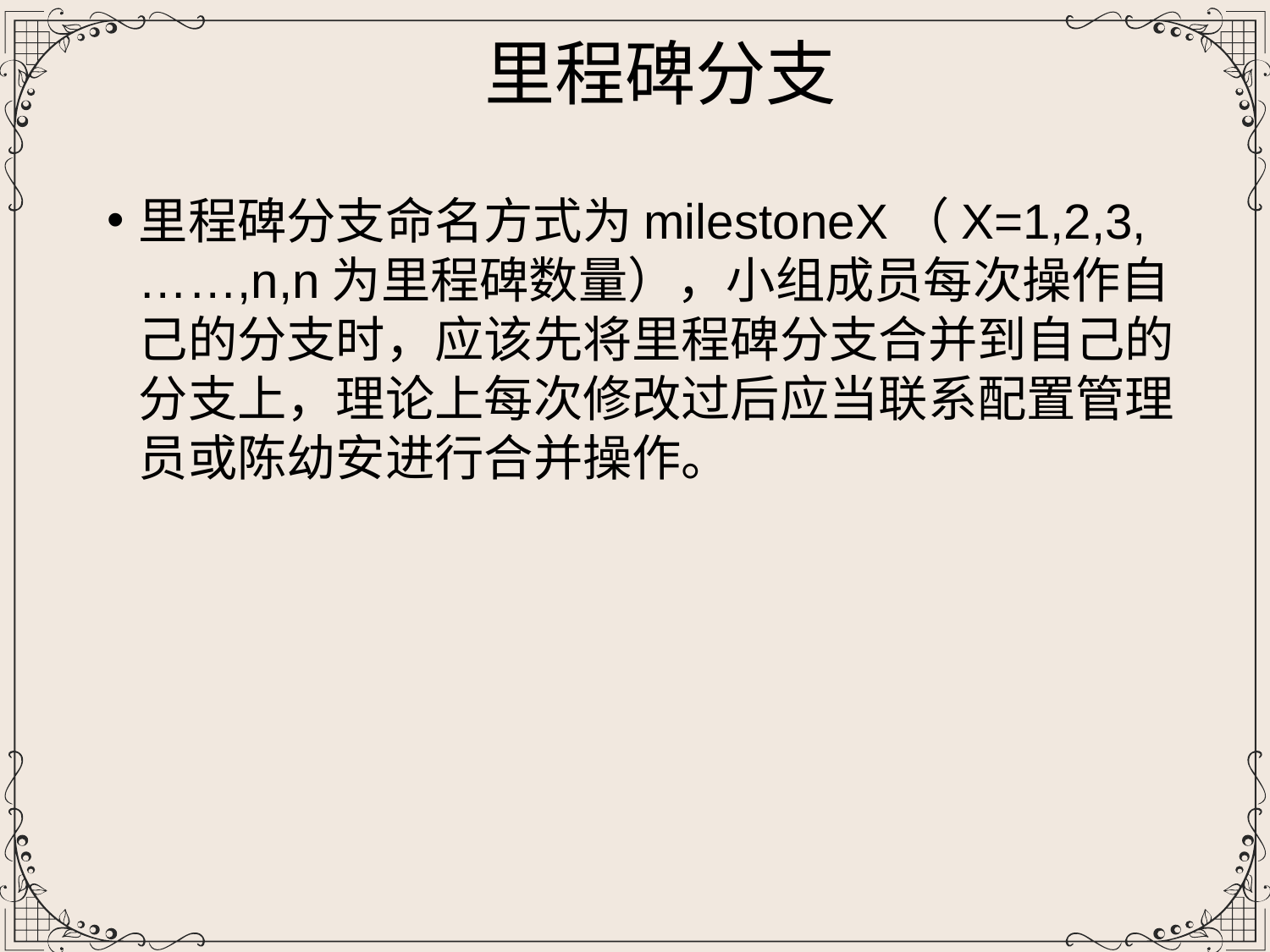

里程碑分支
里程碑分支命名方式为milestoneX（X=1,2,3,……,n,n为里程碑数量），小组成员每次操作自己的分支时，应该先将里程碑分支合并到自己的分支上，理论上每次修改过后应当联系配置管理员或陈幼安进行合并操作。